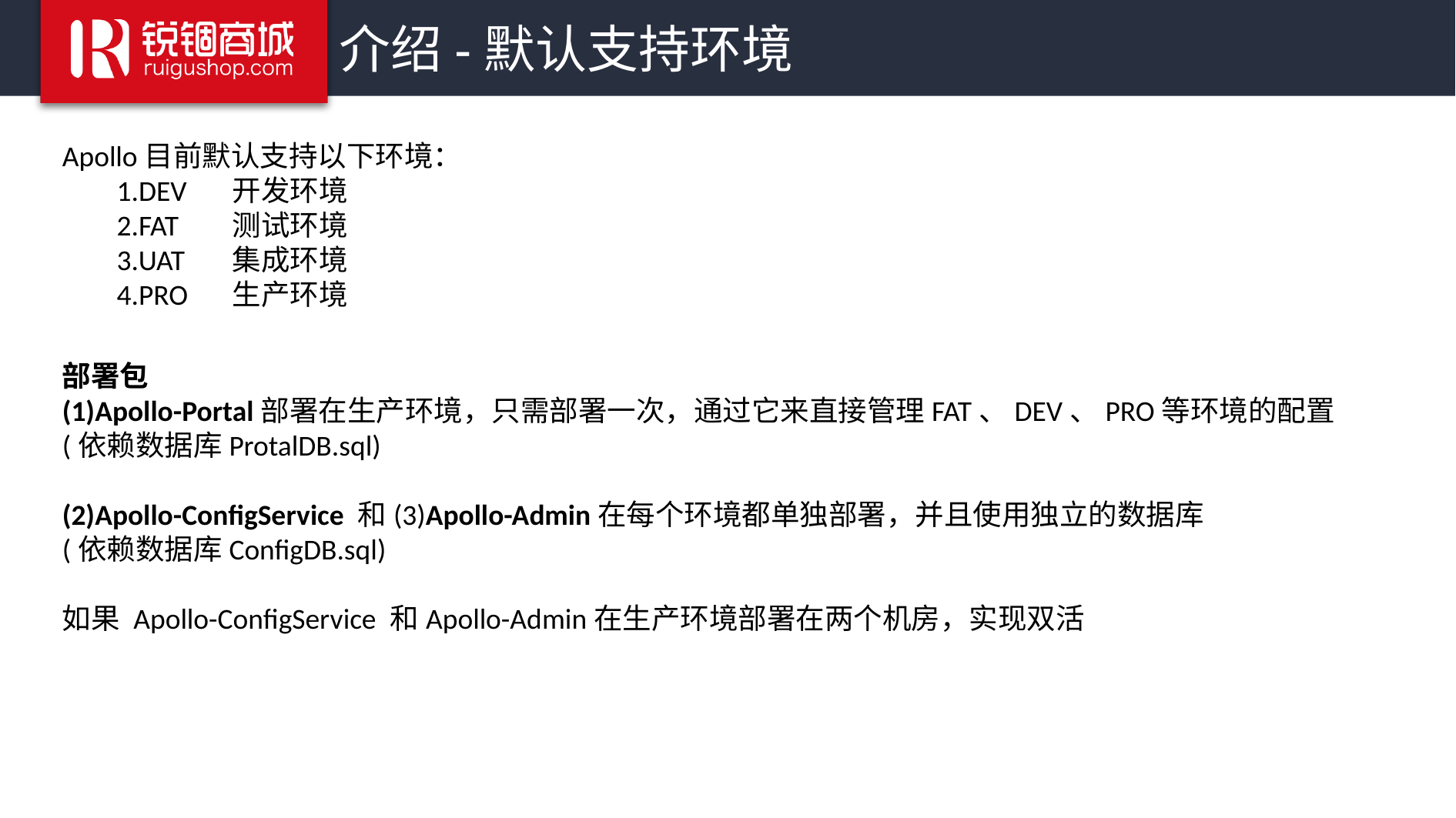

# 介绍-默认支持环境
Apollo目前默认支持以下环境：
1.DEV 	开发环境
2.FAT  	测试环境
3.UAT 	集成环境
4.PRO 	生产环境
部署包
(1)Apollo-Portal部署在生产环境，只需部署一次，通过它来直接管理FAT、DEV、PRO等环境的配置
(依赖数据库ProtalDB.sql)

(2)Apollo-ConfigService 和(3)Apollo-Admin在每个环境都单独部署，并且使用独立的数据库
(依赖数据库ConfigDB.sql)

如果 Apollo-ConfigService 和Apollo-Admin在生产环境部署在两个机房，实现双活